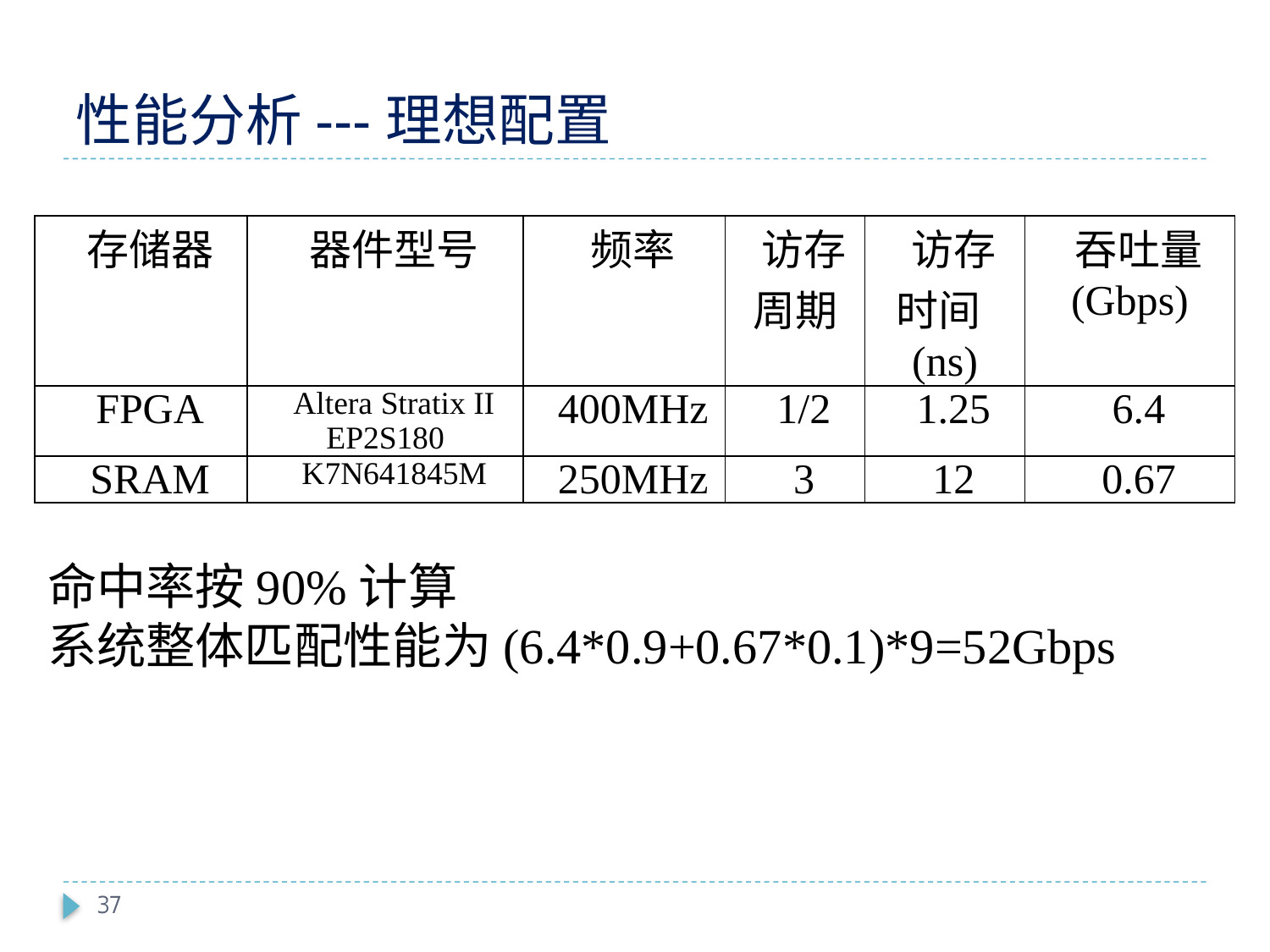

# 性能分析---理想配置

命中率按90%计算
系统整体匹配性能为(6.4*0.9+0.67*0.1)*9=52Gbps
| 存储器 | 器件型号 | 频率 | 访存周期 | 访存时间(ns) | 吞吐量 (Gbps) |
| --- | --- | --- | --- | --- | --- |
| FPGA | Altera Stratix II EP2S180 | 400MHz | 1/2 | 1.25 | 6.4 |
| SRAM | K7N641845M | 250MHz | 3 | 12 | 0.67 |
37